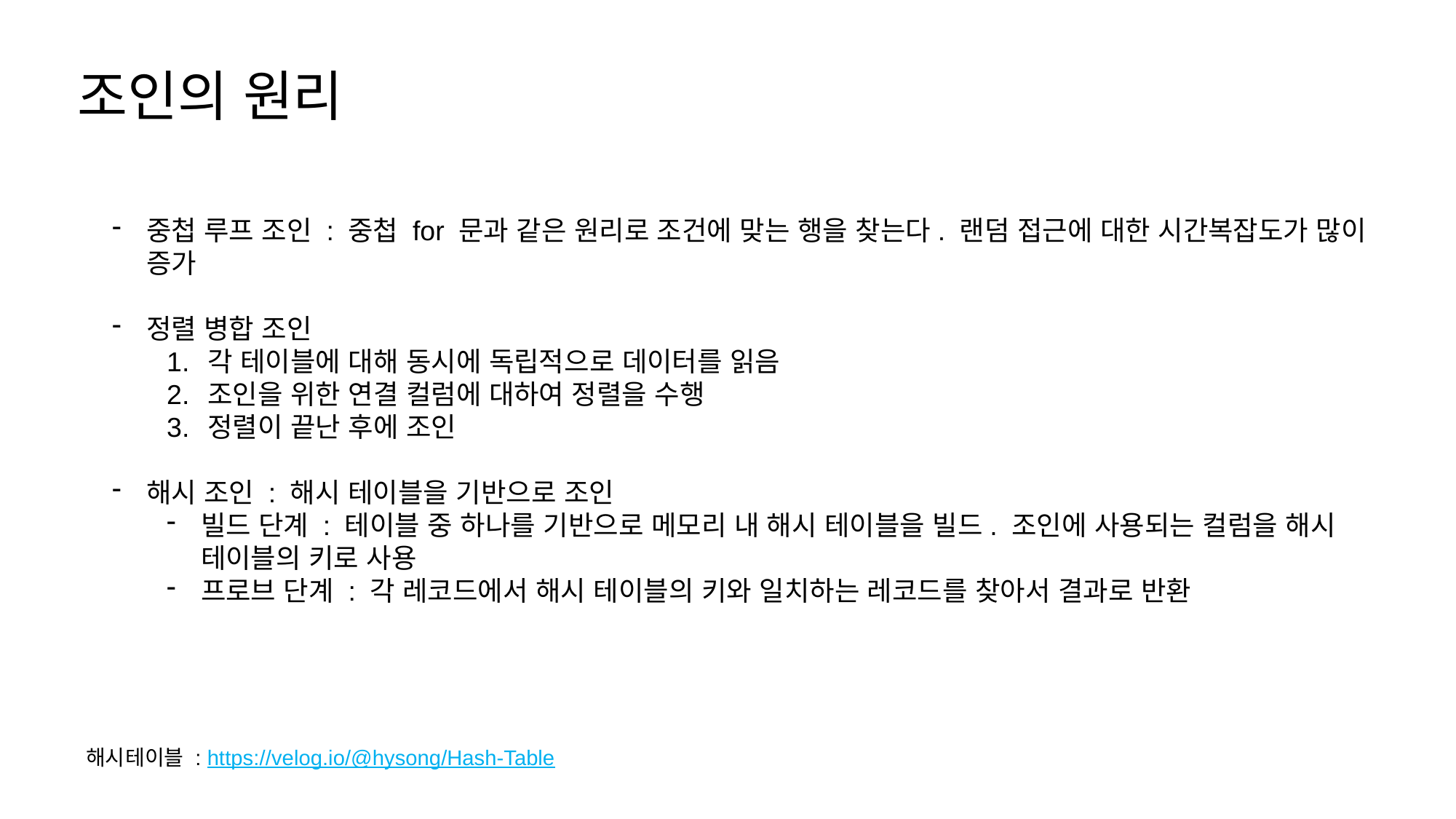

조인의 원리
중첩 루프 조인 : 중첩 for 문과 같은 원리로 조건에 맞는 행을 찾는다. 랜덤 접근에 대한 시간복잡도가 많이 증가

정렬 병합 조인
각 테이블에 대해 동시에 독립적으로 데이터를 읽음
조인을 위한 연결 컬럼에 대하여 정렬을 수행
정렬이 끝난 후에 조인

해시 조인 : 해시 테이블을 기반으로 조인
빌드 단계 : 테이블 중 하나를 기반으로 메모리 내 해시 테이블을 빌드. 조인에 사용되는 컬럼을 해시 테이블의 키로 사용
프로브 단계 : 각 레코드에서 해시 테이블의 키와 일치하는 레코드를 찾아서 결과로 반환
해시테이블 : https://velog.io/@hysong/Hash-Table